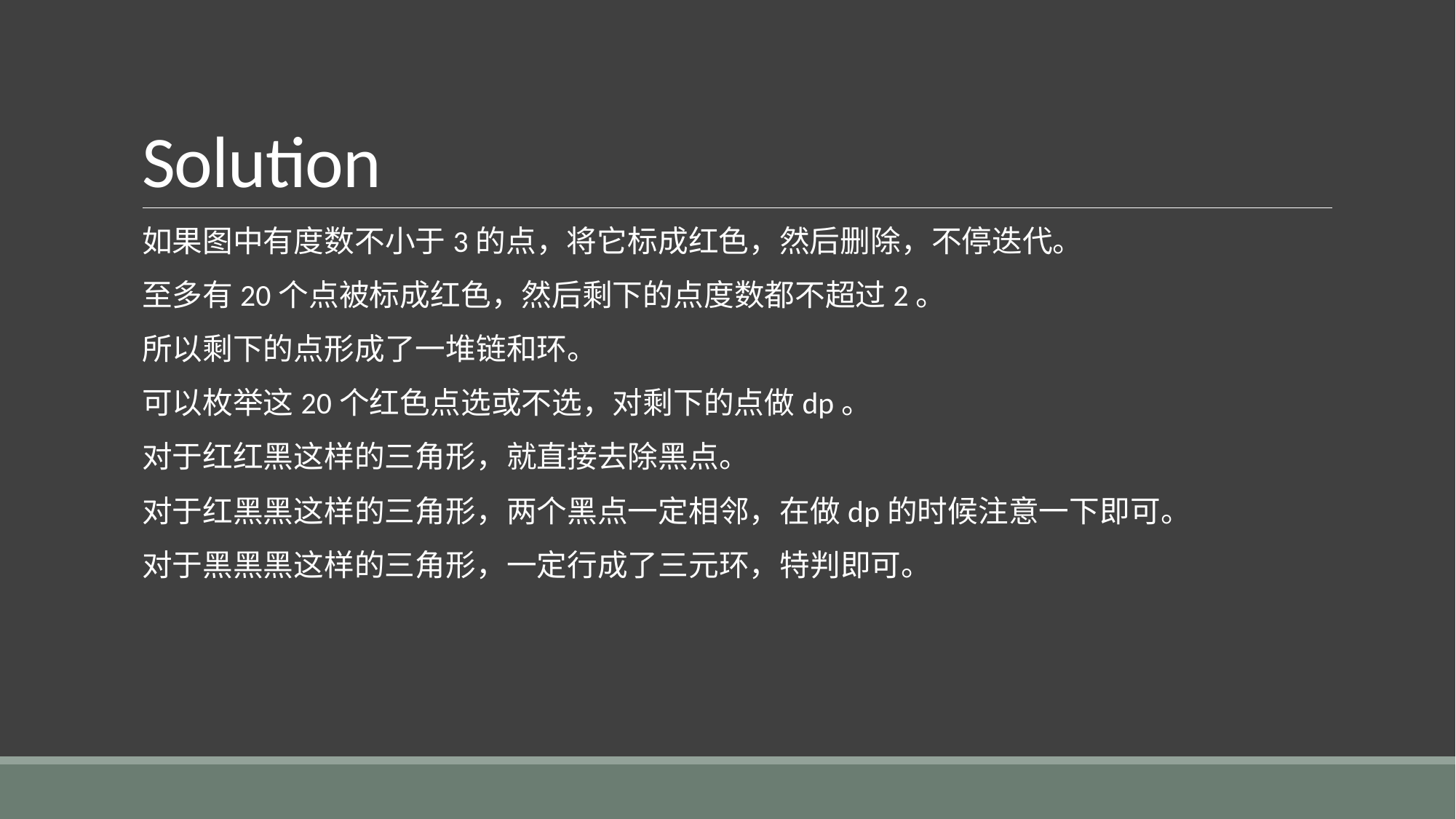

# Solution
如果图中有度数不小于3的点，将它标成红色，然后删除，不停迭代。
至多有20个点被标成红色，然后剩下的点度数都不超过2。
所以剩下的点形成了一堆链和环。
可以枚举这20个红色点选或不选，对剩下的点做dp。
对于红红黑这样的三角形，就直接去除黑点。
对于红黑黑这样的三角形，两个黑点一定相邻，在做dp的时候注意一下即可。
对于黑黑黑这样的三角形，一定行成了三元环，特判即可。